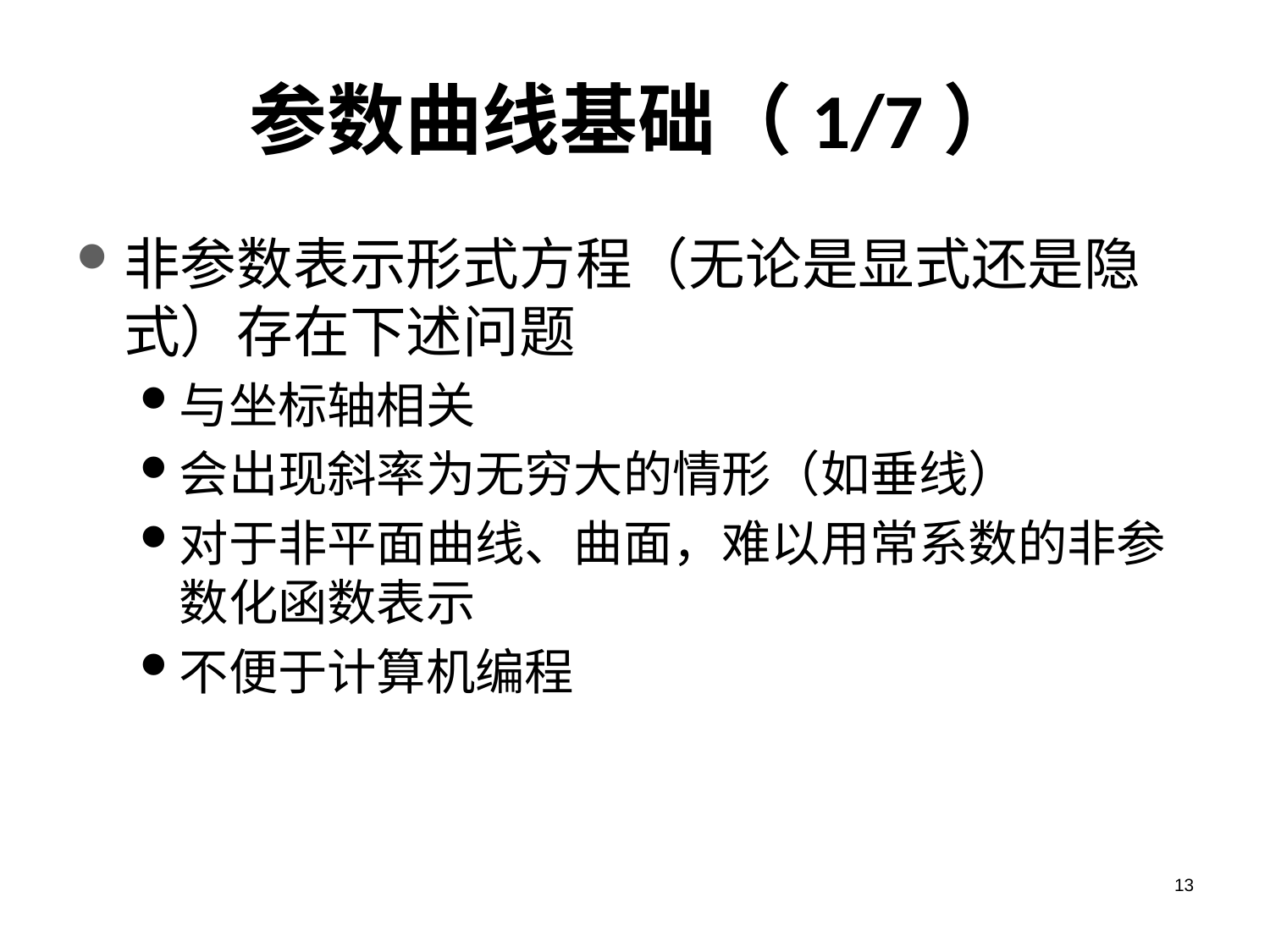

# 参数曲线基础（1/7）
非参数表示形式方程（无论是显式还是隐式）存在下述问题
与坐标轴相关
会出现斜率为无穷大的情形（如垂线）
对于非平面曲线、曲面，难以用常系数的非参数化函数表示
不便于计算机编程
13